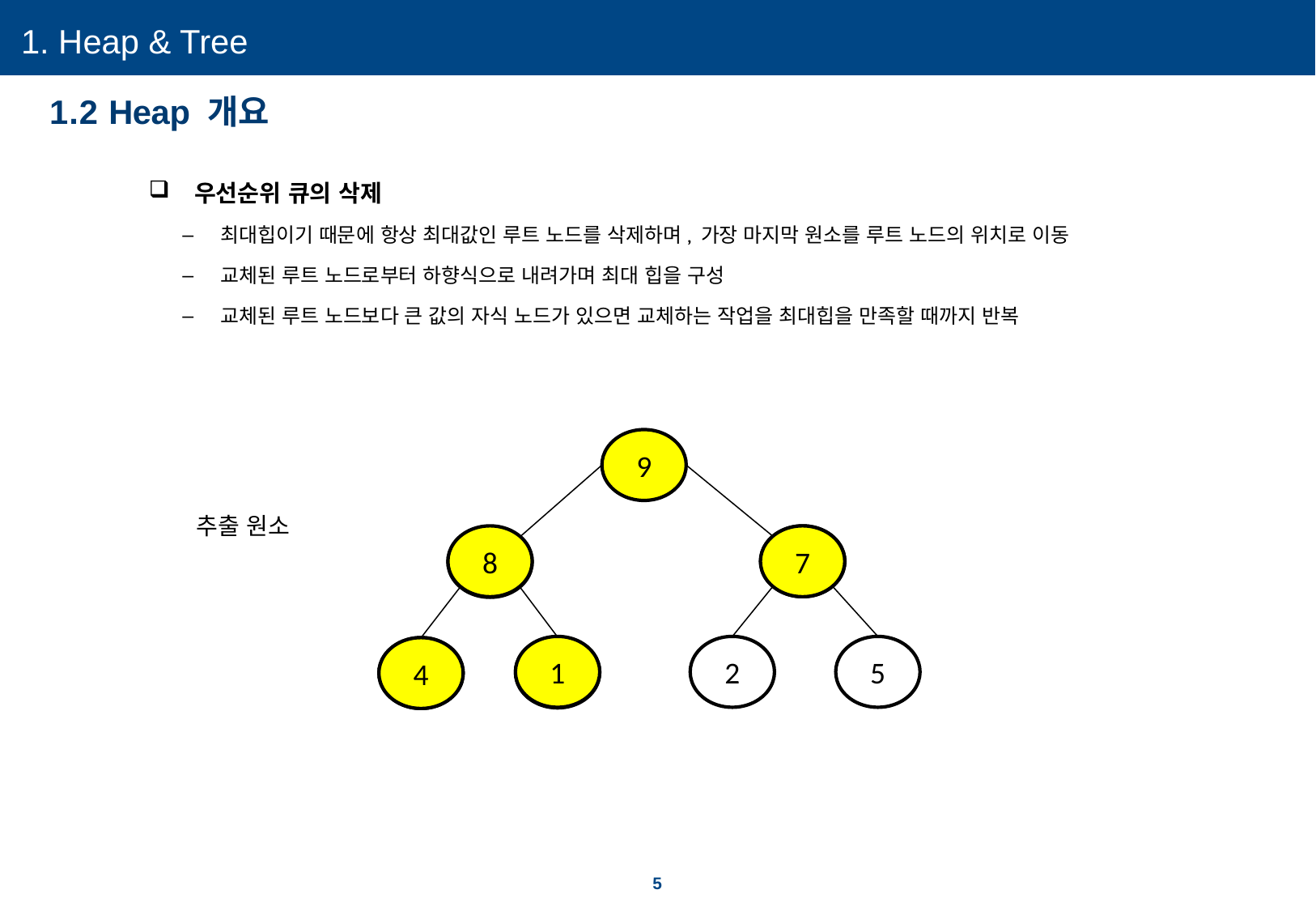

1. Heap & Tree
1.2 Heap 개요
우선순위 큐의 삭제
최대힙이기 때문에 항상 최대값인 루트 노드를 삭제하며, 가장 마지막 원소를 루트 노드의 위치로 이동
교체된 루트 노드로부터 하향식으로 내려가며 최대 힙을 구성
교체된 루트 노드보다 큰 값의 자식 노드가 있으면 교체하는 작업을 최대힙을 만족할 때까지 반복
9
추출 원소
8
7
7
8
1
2
5
1
4
4
5